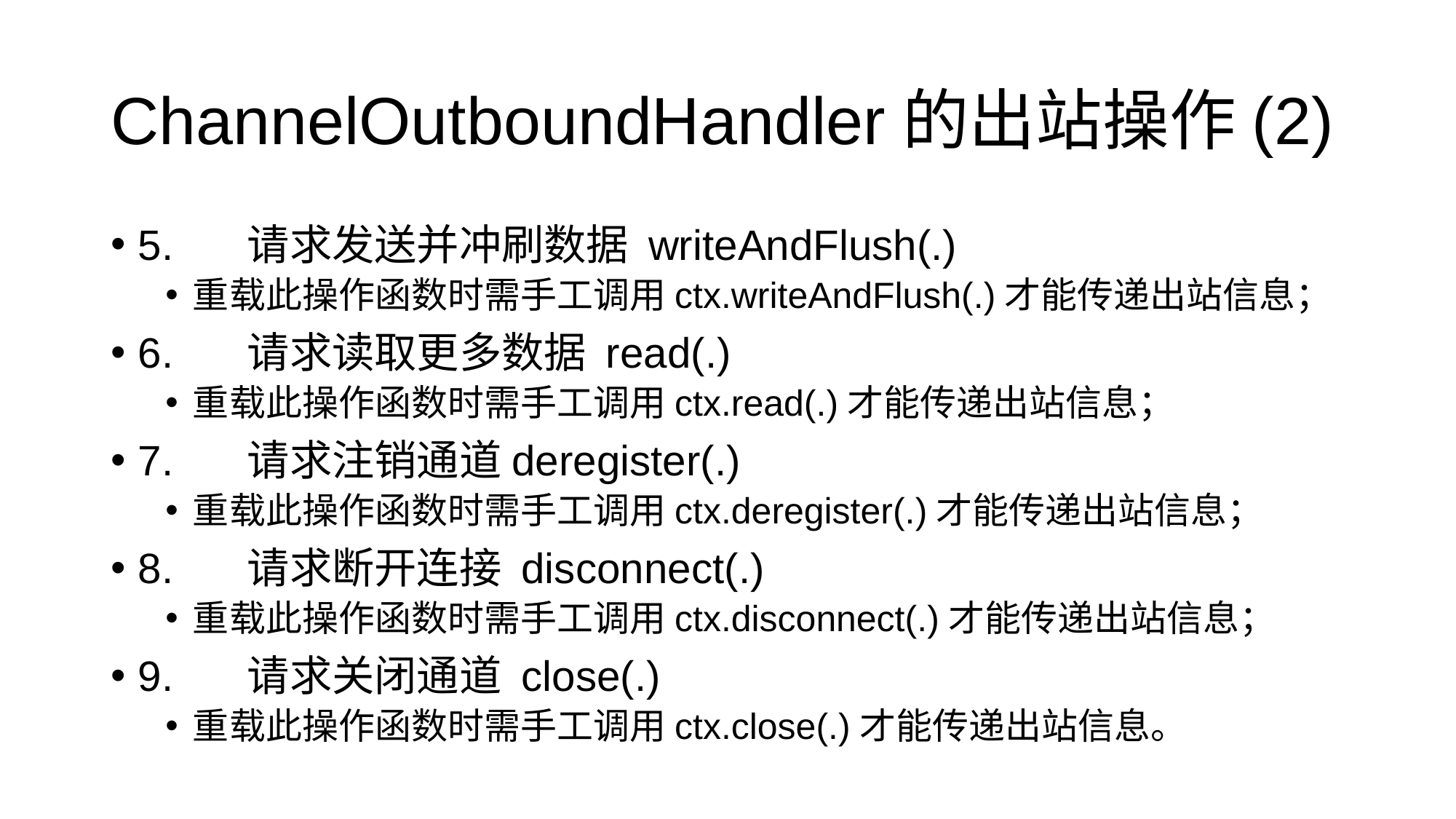

# ChannelOutboundHandler的出站操作(2)
5.	请求发送并冲刷数据 writeAndFlush(.)
重载此操作函数时需手工调用ctx.writeAndFlush(.)才能传递出站信息；
6.	请求读取更多数据 read(.)
重载此操作函数时需手工调用ctx.read(.)才能传递出站信息；
7.	请求注销通道deregister(.)
重载此操作函数时需手工调用ctx.deregister(.)才能传递出站信息；
8.	请求断开连接 disconnect(.)
重载此操作函数时需手工调用ctx.disconnect(.)才能传递出站信息；
9.	请求关闭通道 close(.)
重载此操作函数时需手工调用ctx.close(.)才能传递出站信息。